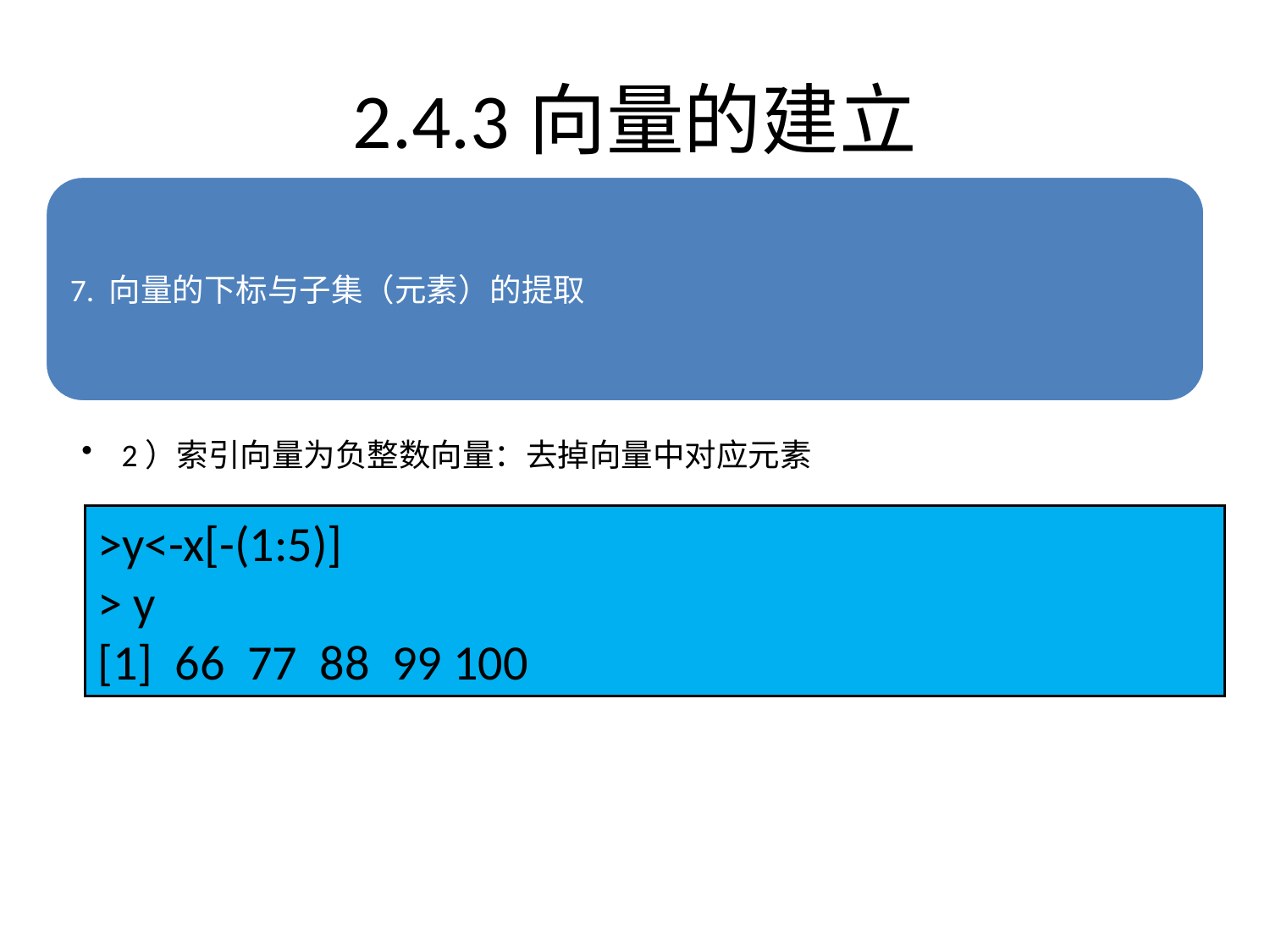

# 2.4.3向量的建立
7. 向量的下标与子集（元素）的提取
2）索引向量为负整数向量：去掉向量中对应元素
>y<-x[-(1:5)]
> y
[1]  66  77  88  99 100